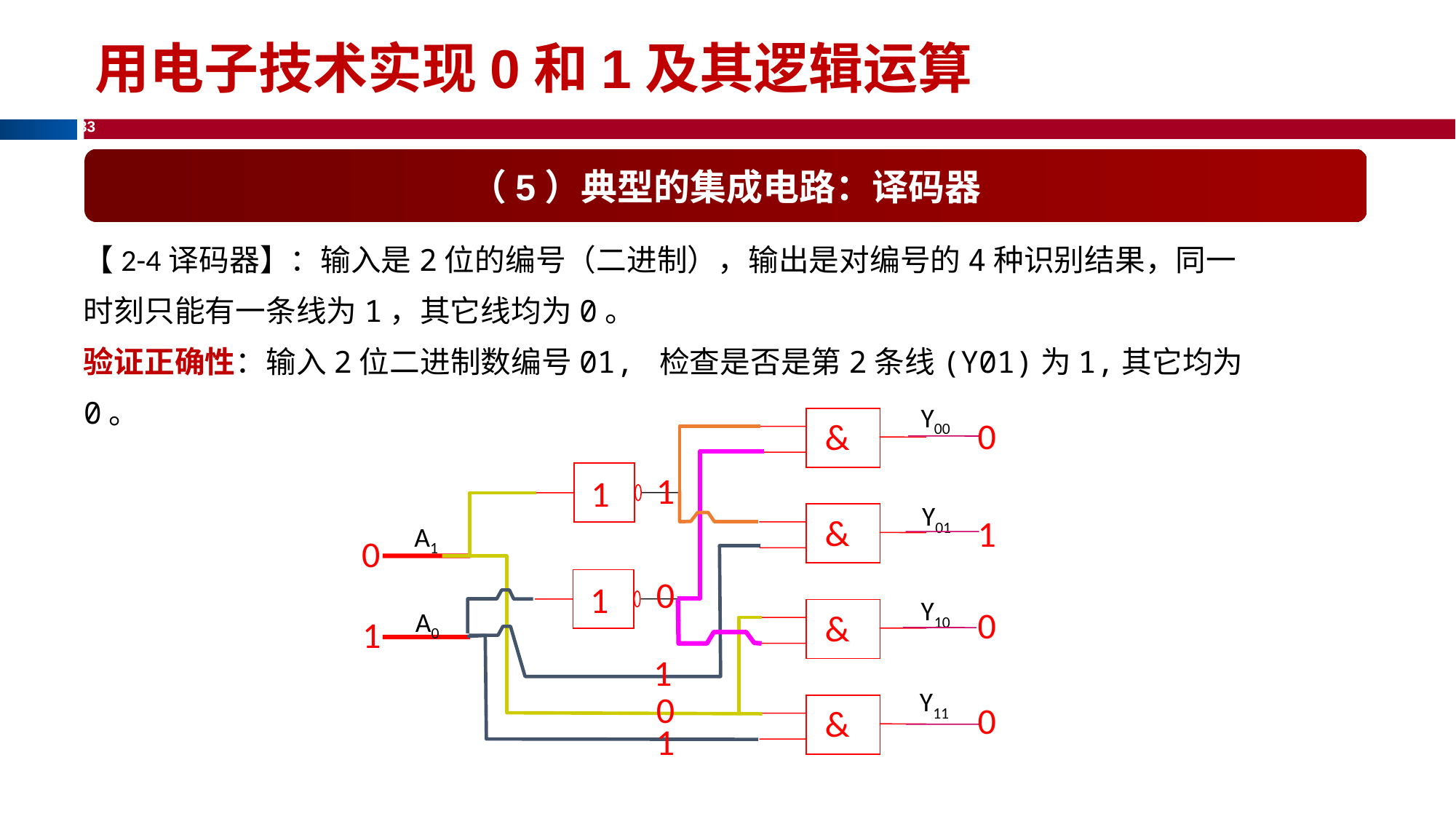

用电子技术实现0和1及其逻辑运算
（5）典型的集成电路：译码器
【2-4译码器】：输入是2位的编号（二进制），输出是对编号的4种识别结果，同一时刻只能有一条线为1，其它线均为0。
验证正确性：输入2位二进制数编号01, 检查是否是第2条线(Y01)为1,其它均为0。
Y00
0

&

1

1

Y01

&

1
A1
0

0

1

Y10

0
A0

&

1

1
Y11
0
0

&

1